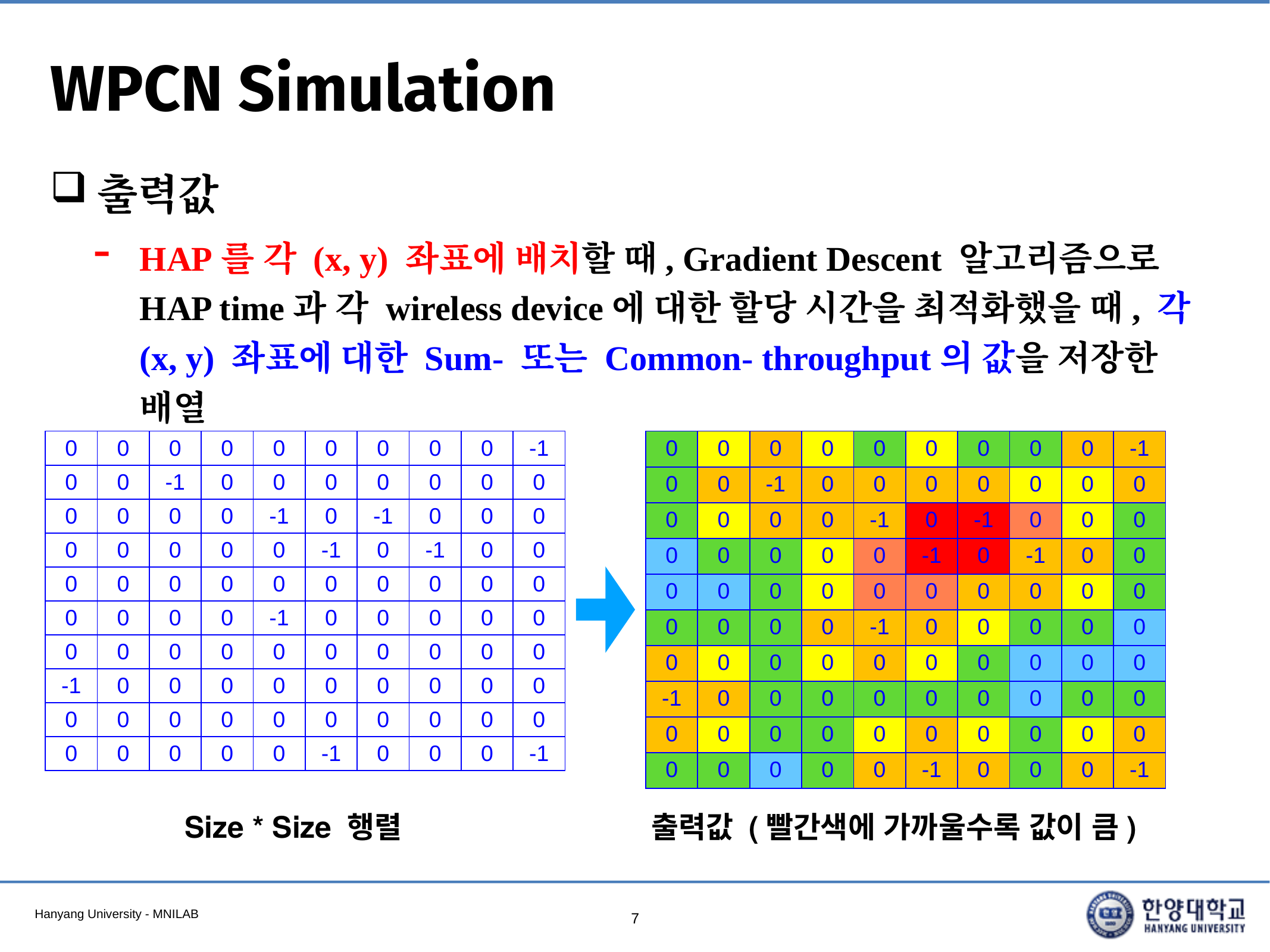

# WPCN Simulation
출력값
HAP를 각 (x, y) 좌표에 배치할 때, Gradient Descent 알고리즘으로 HAP time과 각 wireless device에 대한 할당 시간을 최적화했을 때, 각 (x, y) 좌표에 대한 Sum- 또는 Common- throughput의 값을 저장한 배열
| 0 | 0 | 0 | 0 | 0 | 0 | 0 | 0 | 0 | -1 |
| --- | --- | --- | --- | --- | --- | --- | --- | --- | --- |
| 0 | 0 | -1 | 0 | 0 | 0 | 0 | 0 | 0 | 0 |
| 0 | 0 | 0 | 0 | -1 | 0 | -1 | 0 | 0 | 0 |
| 0 | 0 | 0 | 0 | 0 | -1 | 0 | -1 | 0 | 0 |
| 0 | 0 | 0 | 0 | 0 | 0 | 0 | 0 | 0 | 0 |
| 0 | 0 | 0 | 0 | -1 | 0 | 0 | 0 | 0 | 0 |
| 0 | 0 | 0 | 0 | 0 | 0 | 0 | 0 | 0 | 0 |
| -1 | 0 | 0 | 0 | 0 | 0 | 0 | 0 | 0 | 0 |
| 0 | 0 | 0 | 0 | 0 | 0 | 0 | 0 | 0 | 0 |
| 0 | 0 | 0 | 0 | 0 | -1 | 0 | 0 | 0 | -1 |
| 0 | 0 | 0 | 0 | 0 | 0 | 0 | 0 | 0 | -1 |
| --- | --- | --- | --- | --- | --- | --- | --- | --- | --- |
| 0 | 0 | -1 | 0 | 0 | 0 | 0 | 0 | 0 | 0 |
| 0 | 0 | 0 | 0 | -1 | 0 | -1 | 0 | 0 | 0 |
| 0 | 0 | 0 | 0 | 0 | -1 | 0 | -1 | 0 | 0 |
| 0 | 0 | 0 | 0 | 0 | 0 | 0 | 0 | 0 | 0 |
| 0 | 0 | 0 | 0 | -1 | 0 | 0 | 0 | 0 | 0 |
| 0 | 0 | 0 | 0 | 0 | 0 | 0 | 0 | 0 | 0 |
| -1 | 0 | 0 | 0 | 0 | 0 | 0 | 0 | 0 | 0 |
| 0 | 0 | 0 | 0 | 0 | 0 | 0 | 0 | 0 | 0 |
| 0 | 0 | 0 | 0 | 0 | -1 | 0 | 0 | 0 | -1 |

Size * Size 행렬
출력값 (빨간색에 가까울수록 값이 큼)
7